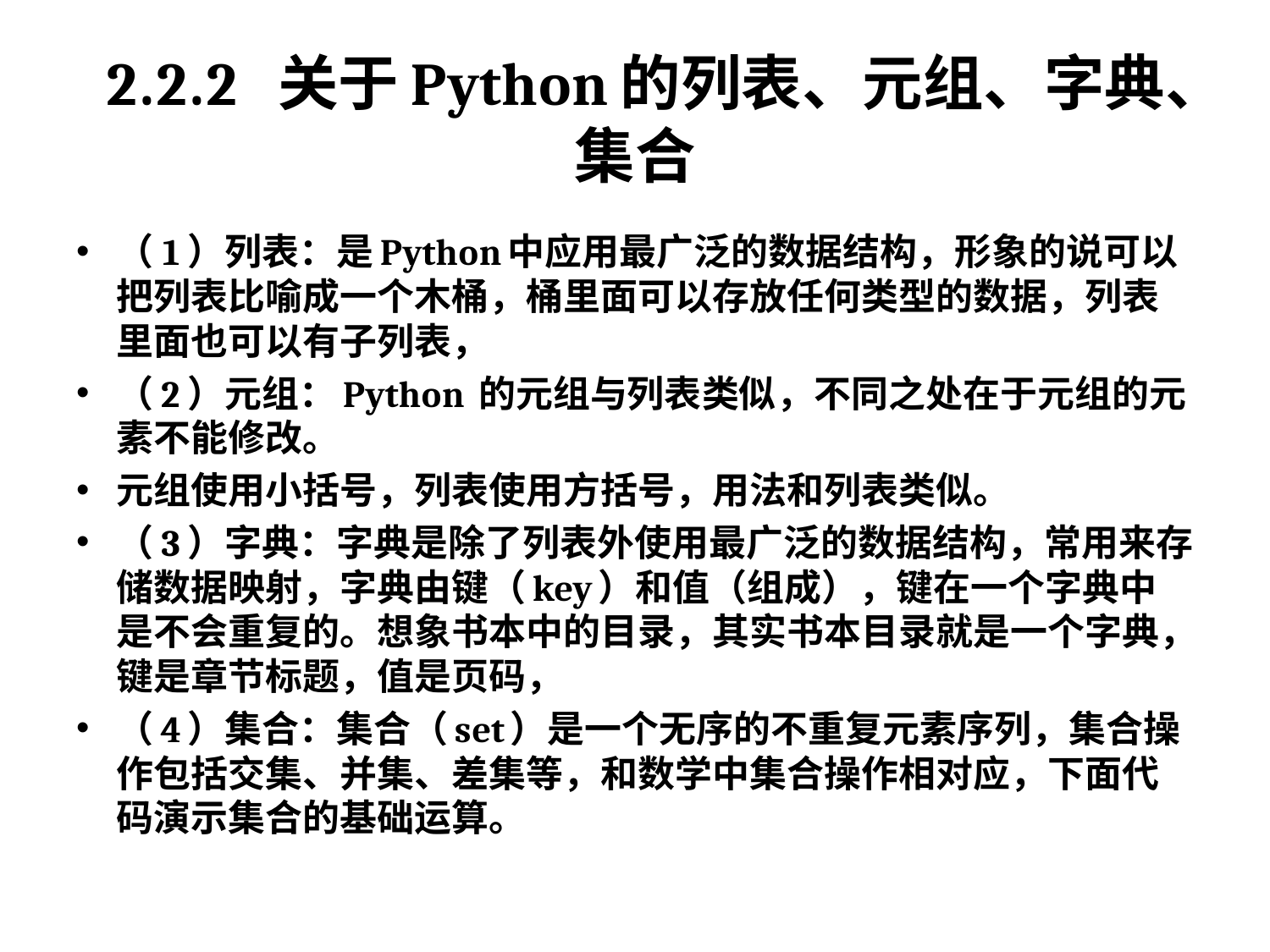

# 2.2.2  关于Python的列表、元组、字典、集合
（1）列表：是Python中应用最广泛的数据结构，形象的说可以把列表比喻成一个木桶，桶里面可以存放任何类型的数据，列表里面也可以有子列表，
（2）元组：Python 的元组与列表类似，不同之处在于元组的元素不能修改。
元组使用小括号，列表使用方括号，用法和列表类似。
（3）字典：字典是除了列表外使用最广泛的数据结构，常用来存储数据映射，字典由键（key）和值（组成），键在一个字典中是不会重复的。想象书本中的目录，其实书本目录就是一个字典，键是章节标题，值是页码，
（4）集合：集合（set）是一个无序的不重复元素序列，集合操作包括交集、并集、差集等，和数学中集合操作相对应，下面代码演示集合的基础运算。